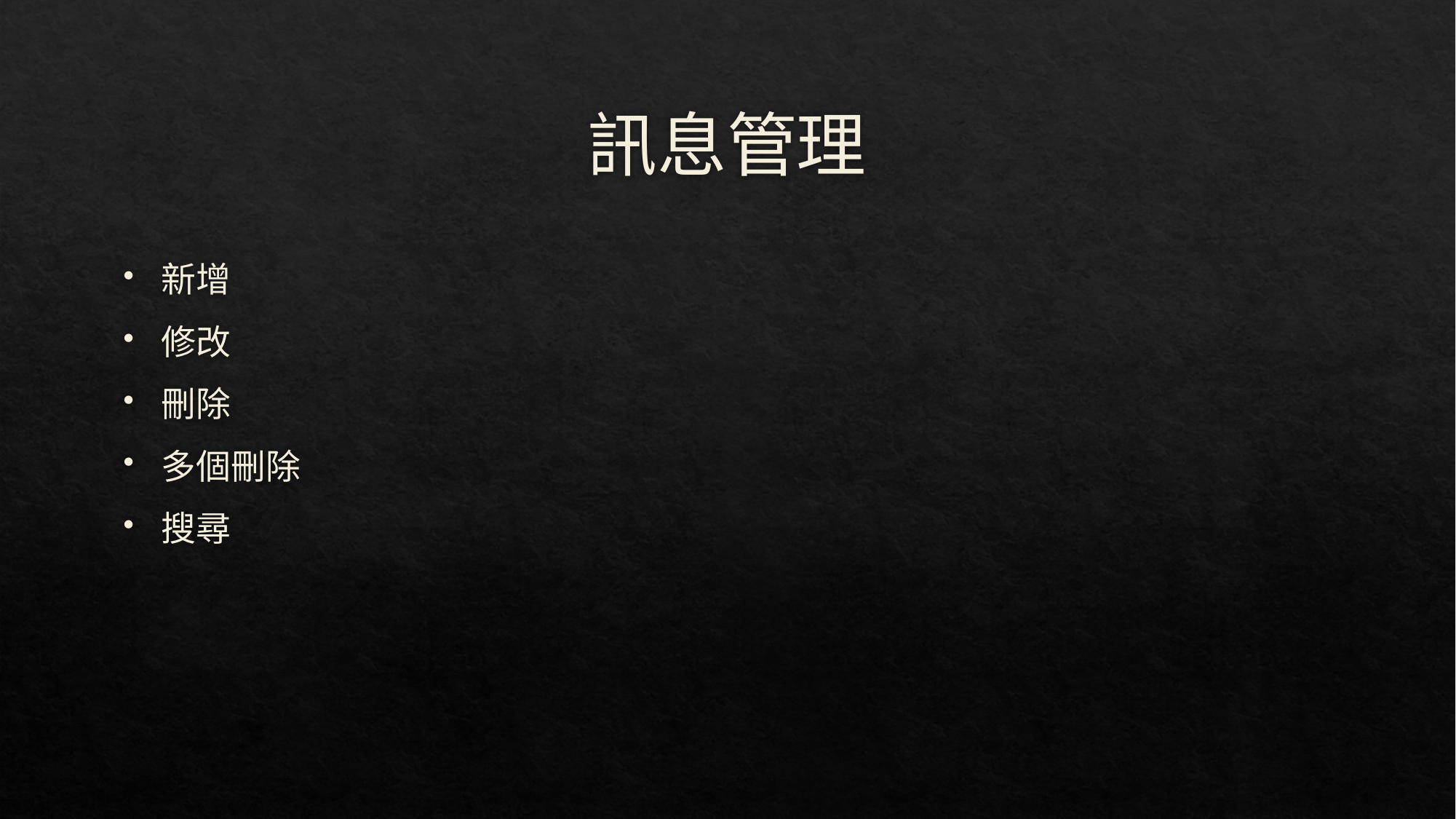

# 訊息管理
新增
修改
刪除
多個刪除
搜尋